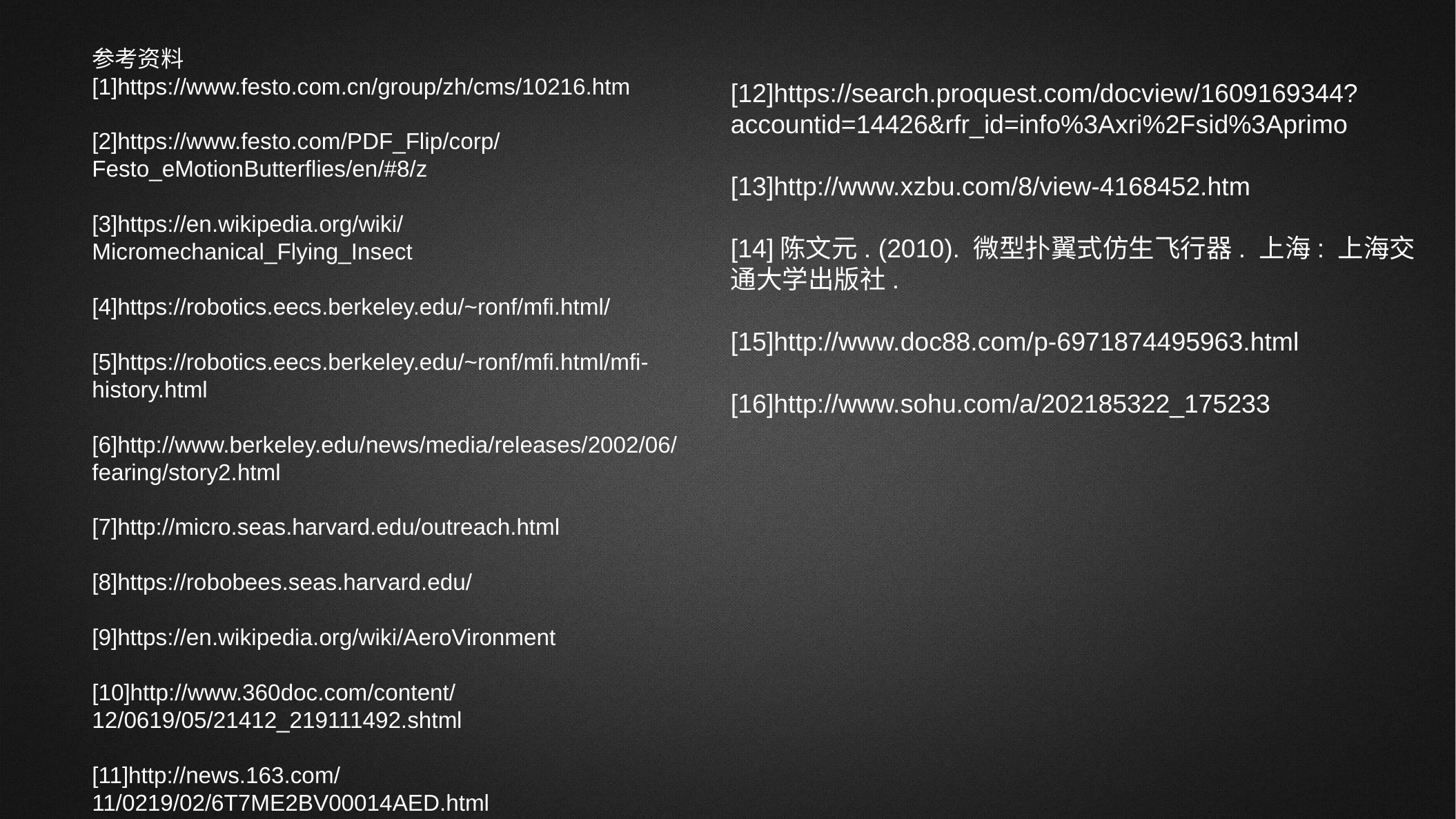

参考资料
[1]https://www.festo.com.cn/group/zh/cms/10216.htm

[2]https://www.festo.com/PDF_Flip/corp/Festo_eMotionButterflies/en/#8/z

[3]https://en.wikipedia.org/wiki/Micromechanical_Flying_Insect

[4]https://robotics.eecs.berkeley.edu/~ronf/mfi.html/

[5]https://robotics.eecs.berkeley.edu/~ronf/mfi.html/mfi-history.html

[6]http://www.berkeley.edu/news/media/releases/2002/06/fearing/story2.html

[7]http://micro.seas.harvard.edu/outreach.html

[8]https://robobees.seas.harvard.edu/

[9]https://en.wikipedia.org/wiki/AeroVironment

[10]http://www.360doc.com/content/12/0619/05/21412_219111492.shtml

[11]http://news.163.com/11/0219/02/6T7ME2BV00014AED.html

[12]https://search.proquest.com/docview/1609169344?accountid=14426&rfr_id=info%3Axri%2Fsid%3Aprimo

[13]http://www.xzbu.com/8/view-4168452.htm

[14]陈文元. (2010). 微型扑翼式仿生飞行器. 上海: 上海交通大学出版社.

[15]http://www.doc88.com/p-6971874495963.html

[16]http://www.sohu.com/a/202185322_175233